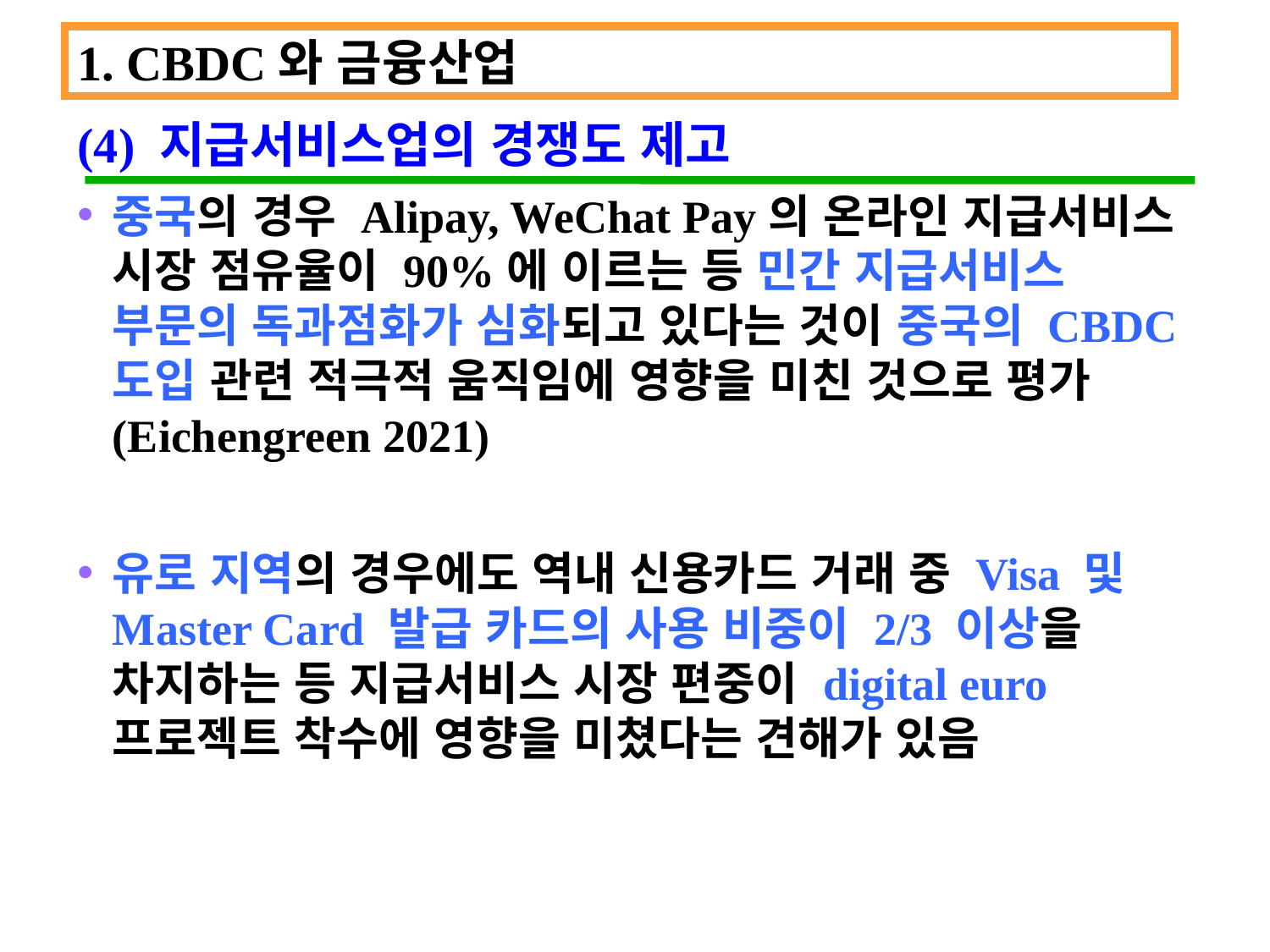

1. CBDC와 금융산업
(4) 지급서비스업의 경쟁도 제고
중국의 경우 Alipay, WeChat Pay의 온라인 지급서비스 시장 점유율이 90%에 이르는 등 민간 지급서비스 부문의 독과점화가 심화되고 있다는 것이 중국의 CBDC 도입 관련 적극적 움직임에 영향을 미친 것으로 평가 (Eichengreen 2021)

유로 지역의 경우에도 역내 신용카드 거래 중 Visa 및 Master Card 발급 카드의 사용 비중이 2/3 이상을 차지하는 등 지급서비스 시장 편중이 digital euro 프로젝트 착수에 영향을 미쳤다는 견해가 있음